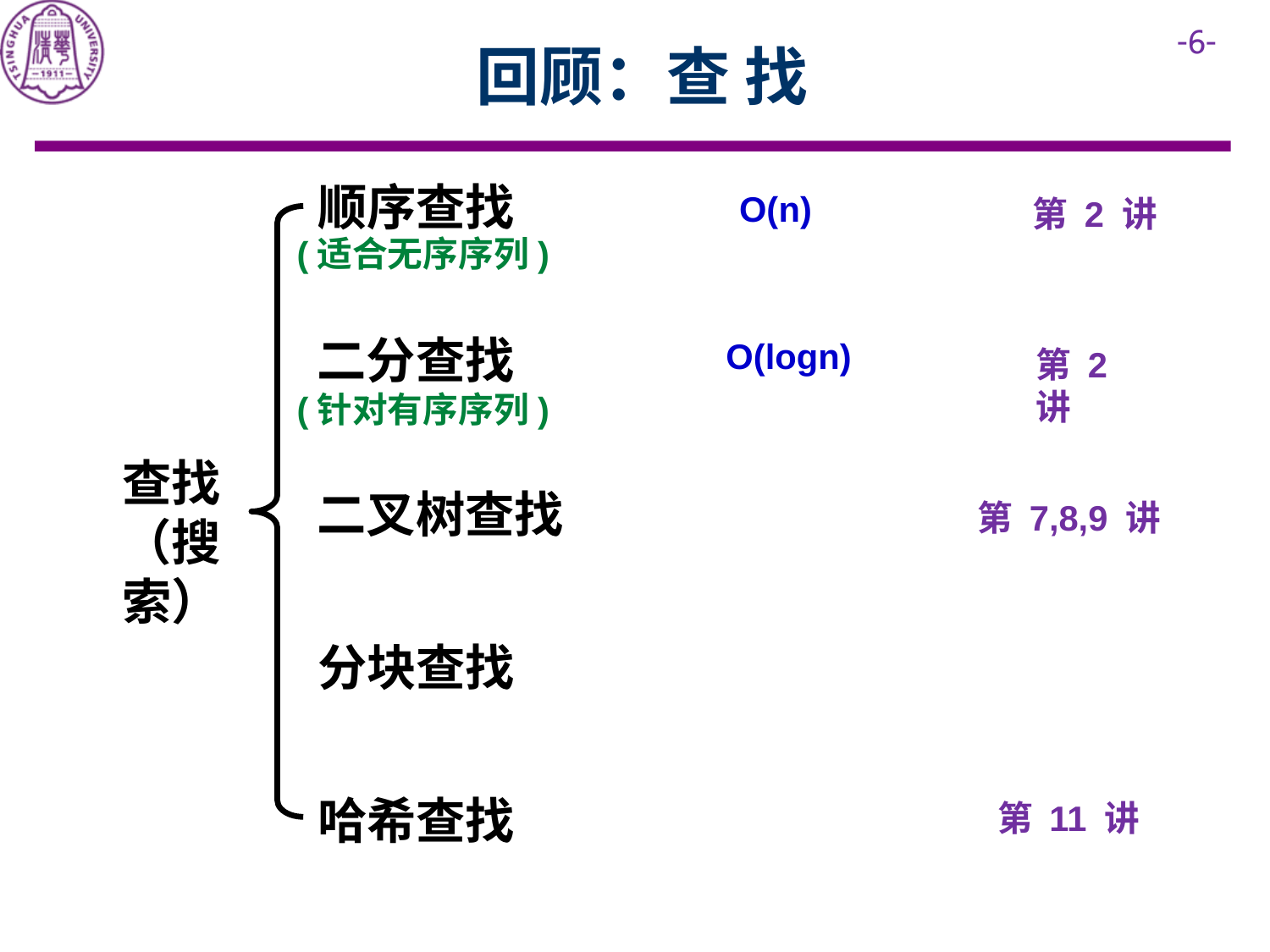

# 回顾：查 找
顺序查找
O(n)
第 2 讲

(适合无序序列)
二分查找
O(logn)
第 2 讲
(针对有序序列)
查找
（搜索）
二叉树查找
第 7,8,9 讲
分块查找
哈希查找
第 11 讲